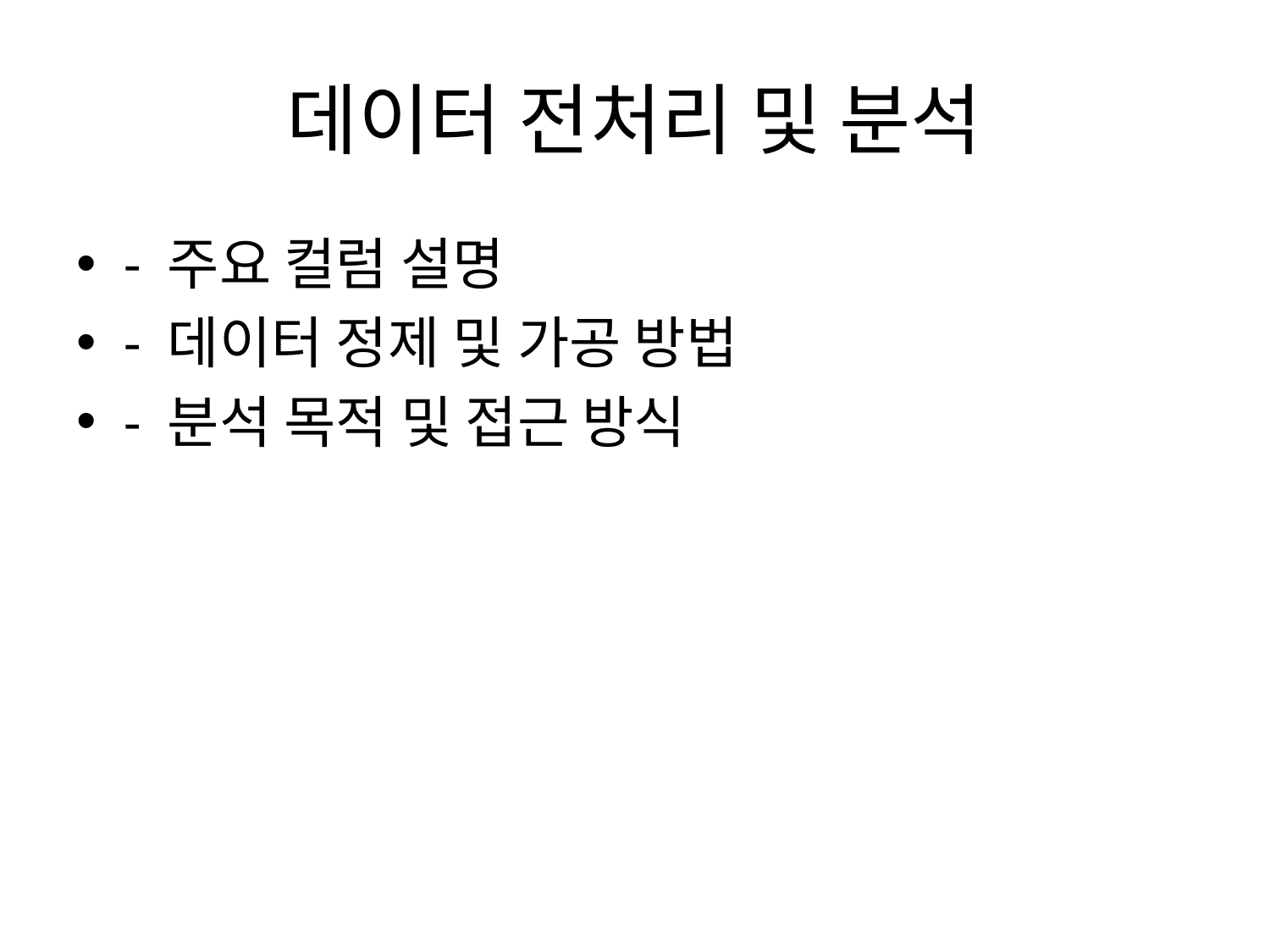

# 데이터 전처리 및 분석
- 주요 컬럼 설명
- 데이터 정제 및 가공 방법
- 분석 목적 및 접근 방식